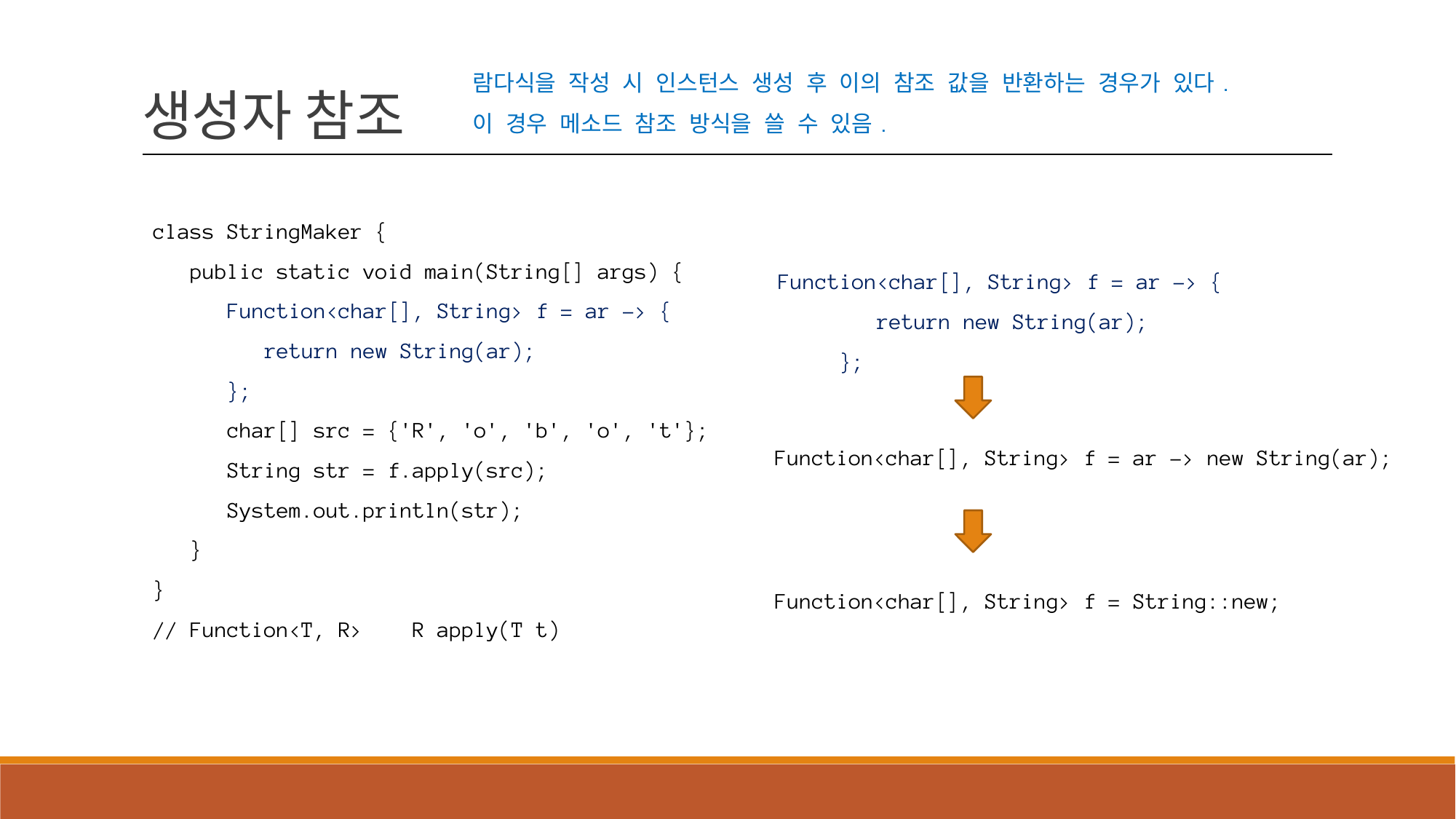

생성자 참조
람다식을 작성 시 인스턴스 생성 후 이의 참조 값을 반환하는 경우가 있다.
이 경우 메소드 참조 방식을 쓸 수 있음.
class StringMaker {
   public static void main(String[] args) {
      Function<char[], String> f = ar -> {
         return new String(ar);
      };
      char[] src = {'R', 'o', 'b', 'o', 't'};
      String str = f.apply(src);
      System.out.println(str);
   }
}
// Function<T, R>    R apply(T t)
 Function<char[], String> f = ar -> {
         return new String(ar);
      };

Function<char[], String> f = ar -> new String(ar);

Function<char[], String> f = String::new;